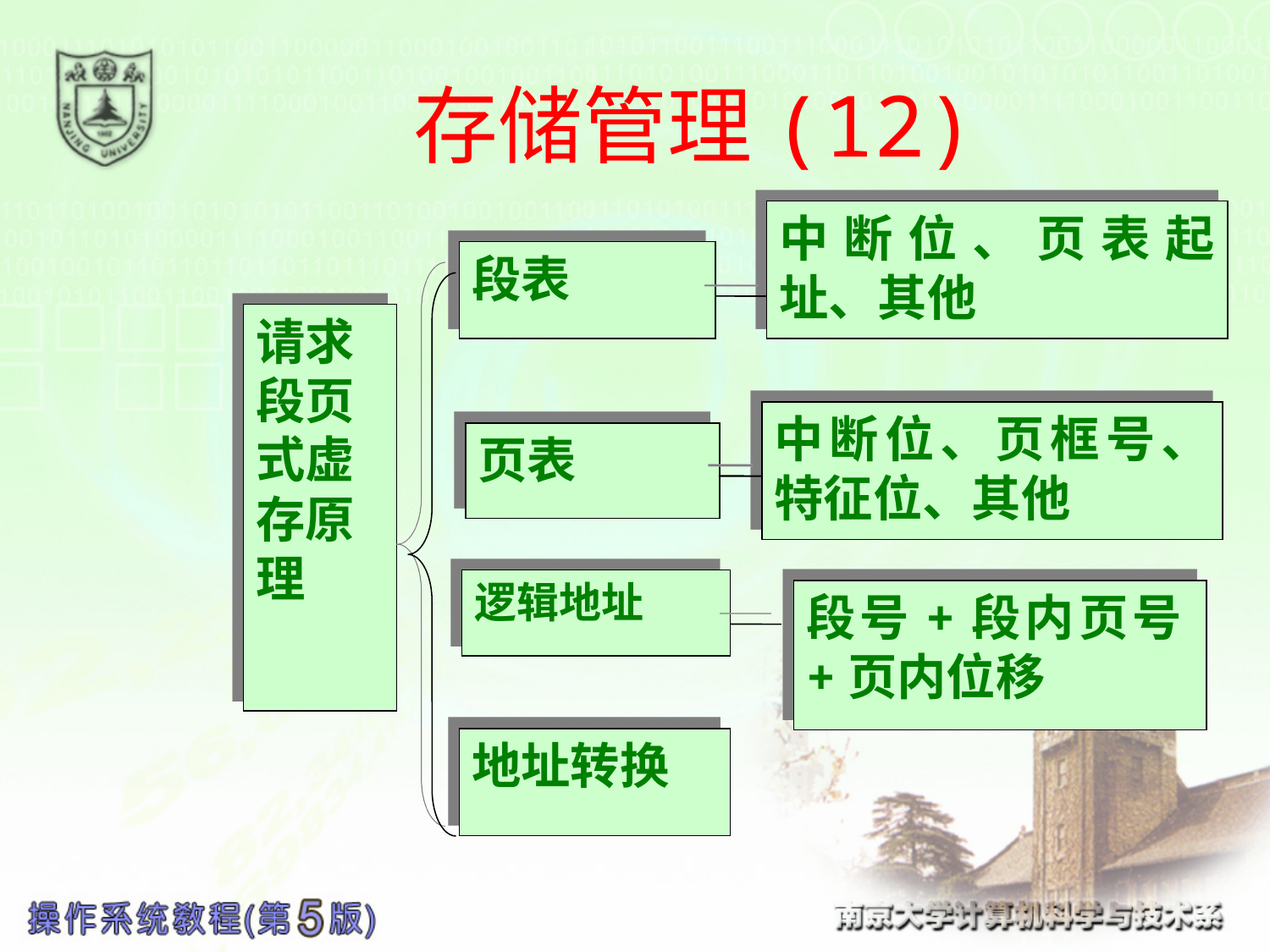

# 存储管理(12)
中断位、页表起址、其他
段表

请求段页式虚存原理
中断位、页框号、 特征位、其他
页表

逻辑地址
段号+段内页号+页内位移

地址转换